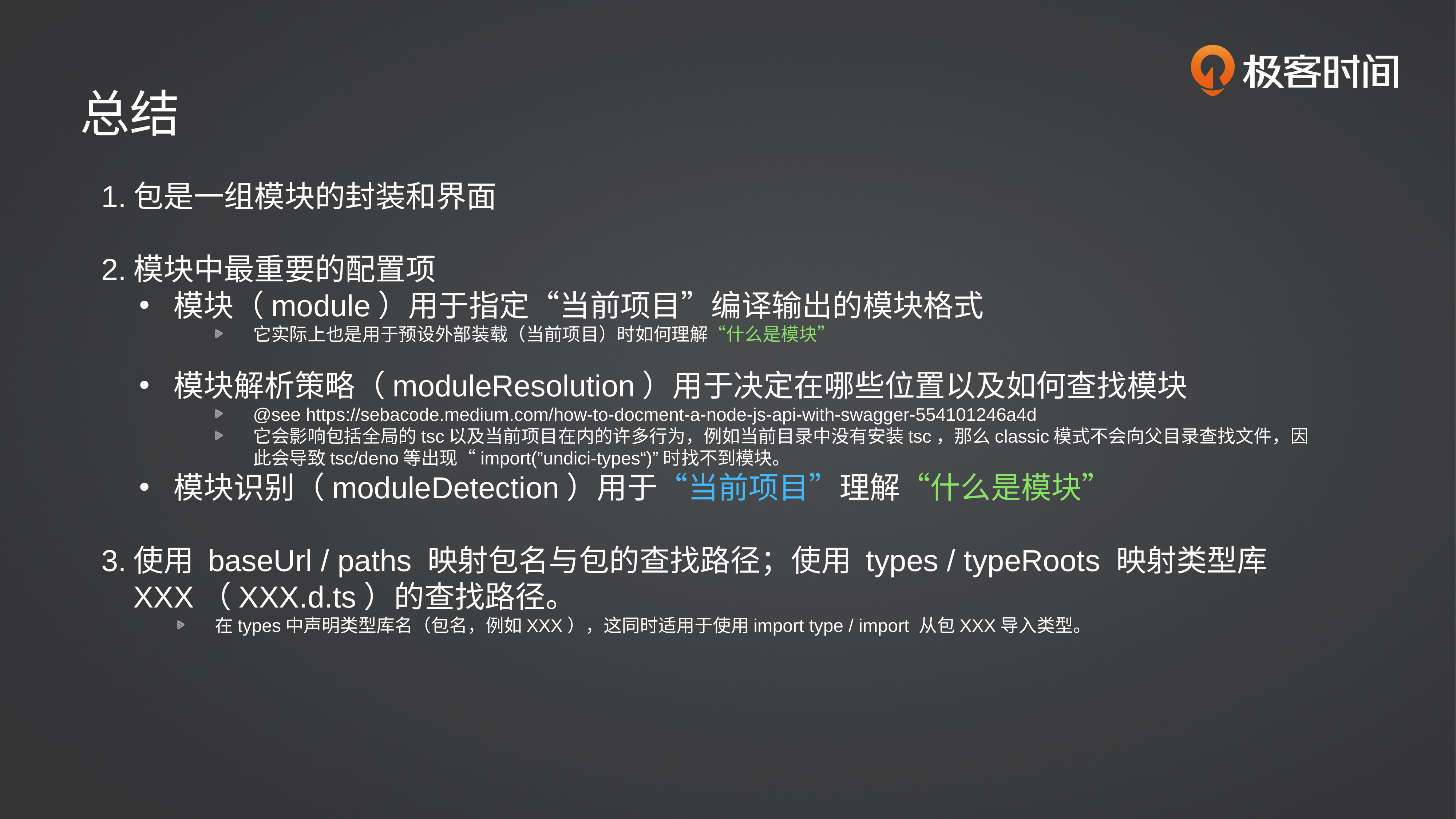

总结
包是一组模块的封装和界面

模块中最重要的配置项
模块（module）用于指定“当前项目”编译输出的模块格式
它实际上也是用于预设外部装载（当前项目）时如何理解“什么是模块”

模块解析策略（moduleResolution）用于决定在哪些位置以及如何查找模块
@see https://sebacode.medium.com/how-to-docment-a-node-js-api-with-swagger-554101246a4d
它会影响包括全局的tsc以及当前项目在内的许多行为，例如当前目录中没有安装tsc，那么classic模式不会向父目录查找文件，因此会导致tsc/deno等出现“import(”undici-types“)”时找不到模块。
模块识别（moduleDetection）用于“当前项目”理解“什么是模块”

使用 baseUrl / paths 映射包名与包的查找路径；使用 types / typeRoots 映射类型库XXX（XXX.d.ts）的查找路径。
在types中声明类型库名（包名，例如XXX），这同时适用于使用import type / import 从包XXX导入类型。